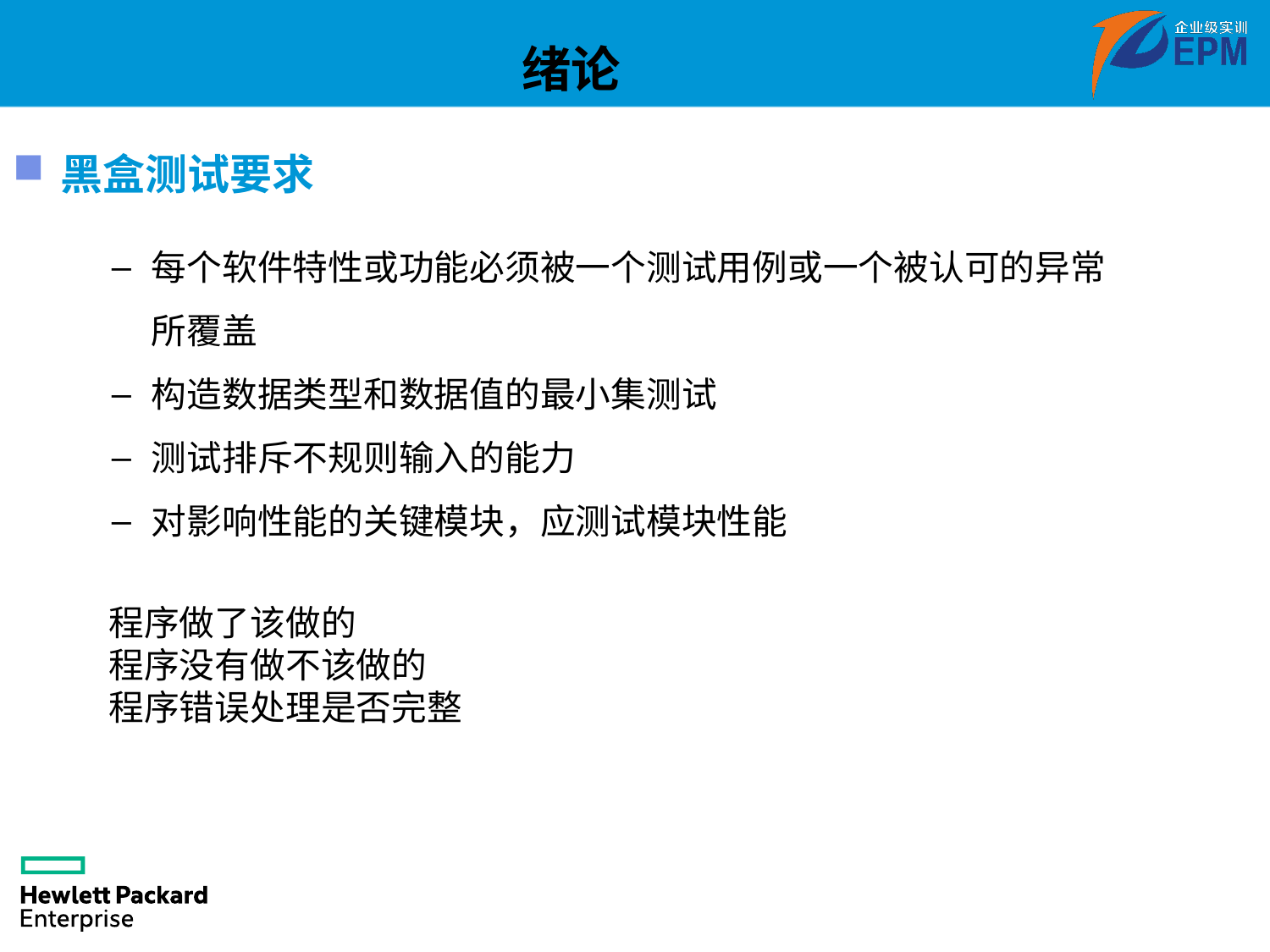

绪论
黑盒测试要求
每个软件特性或功能必须被一个测试用例或一个被认可的异常所覆盖
构造数据类型和数据值的最小集测试
测试排斥不规则输入的能力
对影响性能的关键模块，应测试模块性能

程序做了该做的
程序没有做不该做的
程序错误处理是否完整